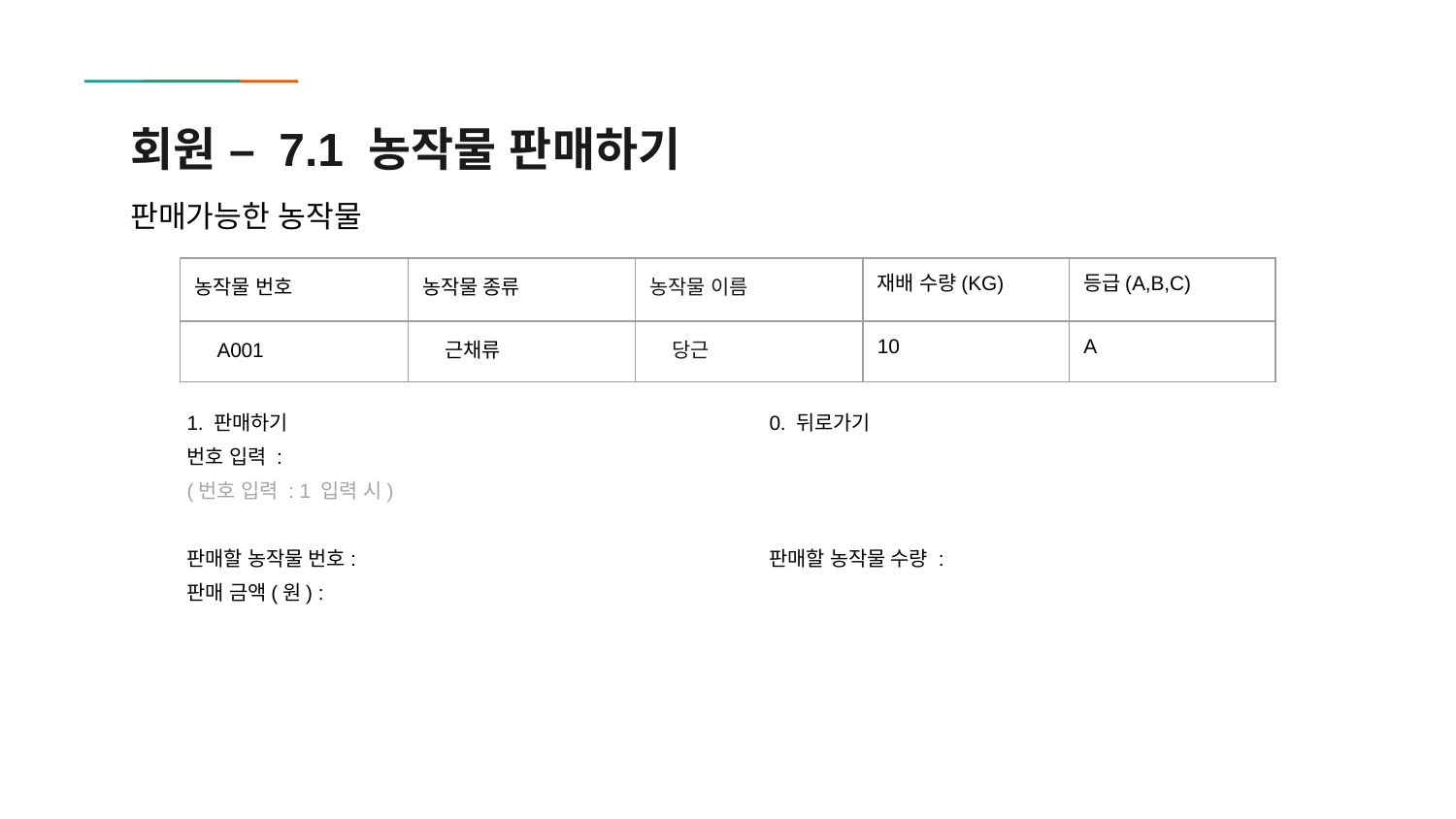

# 회원 – 7.1 농작물 판매하기
판매가능한 농작물
| 농작물 번호 | 농작물 종류 | 농작물 이름 | 재배 수량(KG) | 등급(A,B,C) |
| --- | --- | --- | --- | --- |
| A001 | 근채류 | 당근 | 10 | A |
1. 판매하기 				0. 뒤로가기
번호 입력 :
(번호 입력 : 1 입력 시)

판매할 농작물 번호: 			판매할 농작물 수량 :
판매 금액(원) :